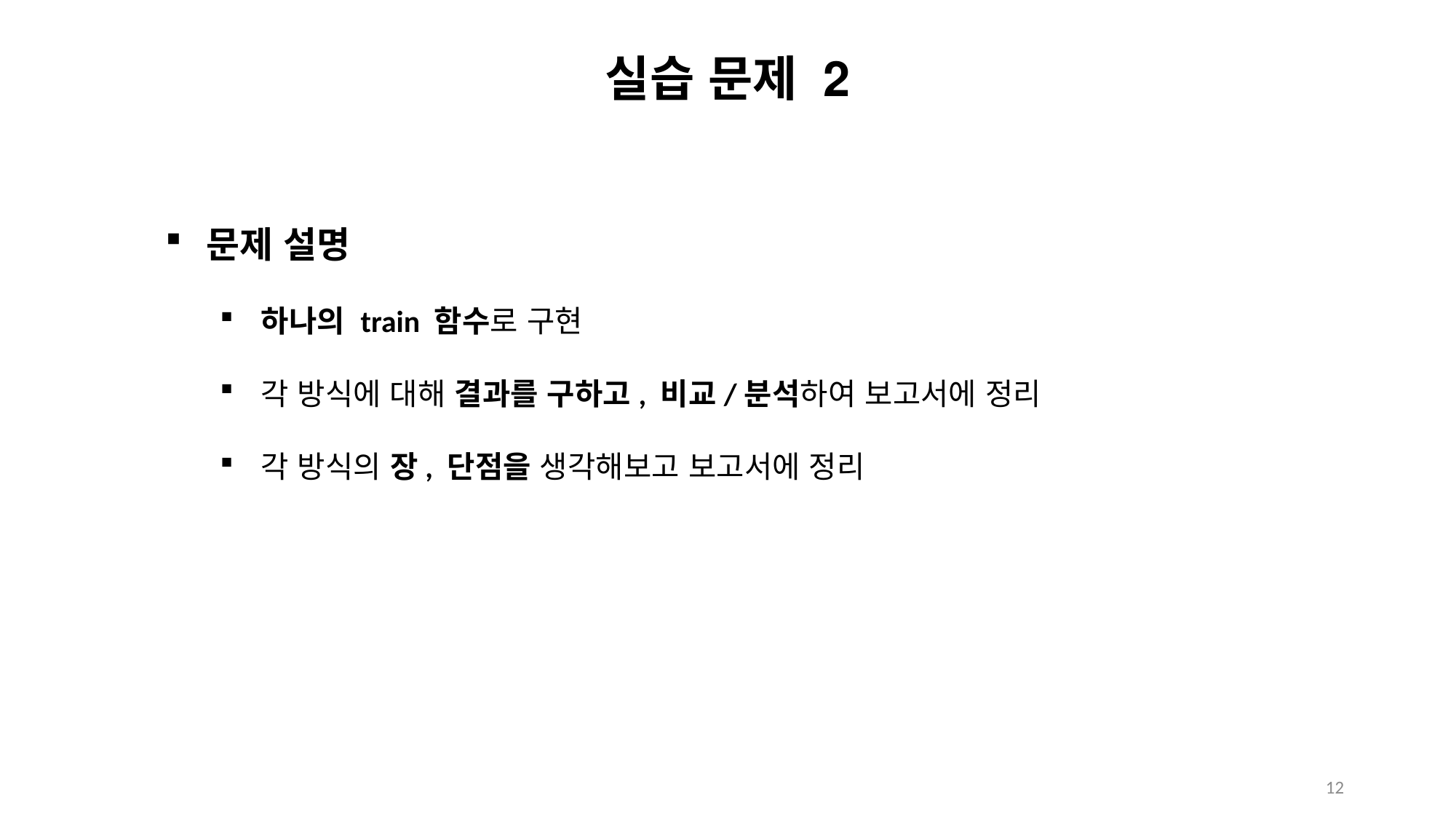

# 실습 문제 2
문제 설명
하나의 train 함수로 구현
각 방식에 대해 결과를 구하고, 비교/분석하여 보고서에 정리
각 방식의 장, 단점을 생각해보고 보고서에 정리
12